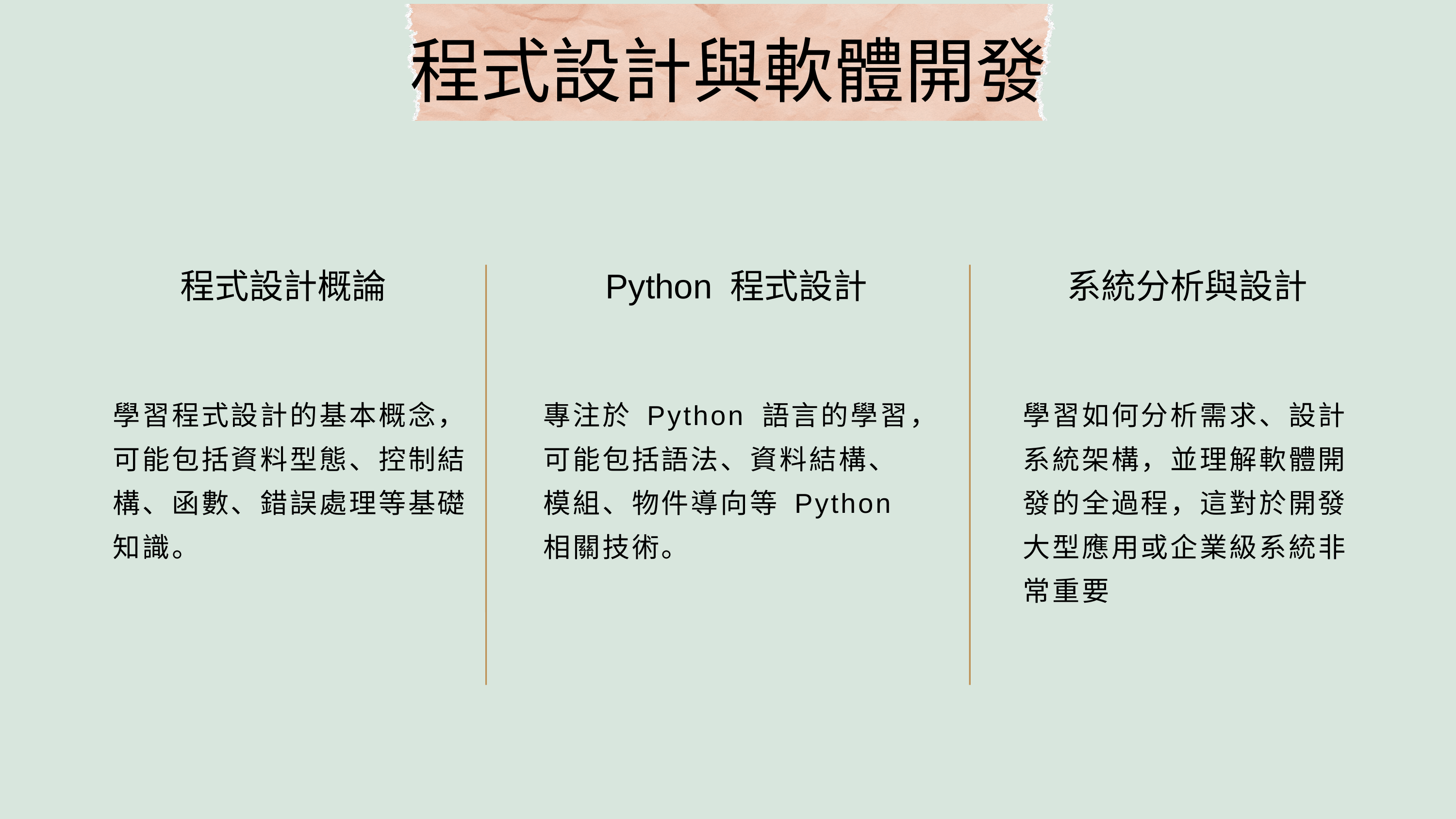

程式設計與軟體開發
Python 程式設計
系統分析與設計
程式設計概論

專注於 Python 語言的學習，可能包括語法、資料結構、模組、物件導向等 Python 相關技術。
學習如何分析需求、設計系統架構，並理解軟體開發的全過程，這對於開發大型應用或企業級系統非常重要
學習程式設計的基本概念，可能包括資料型態、控制結構、函數、錯誤處理等基礎知識。